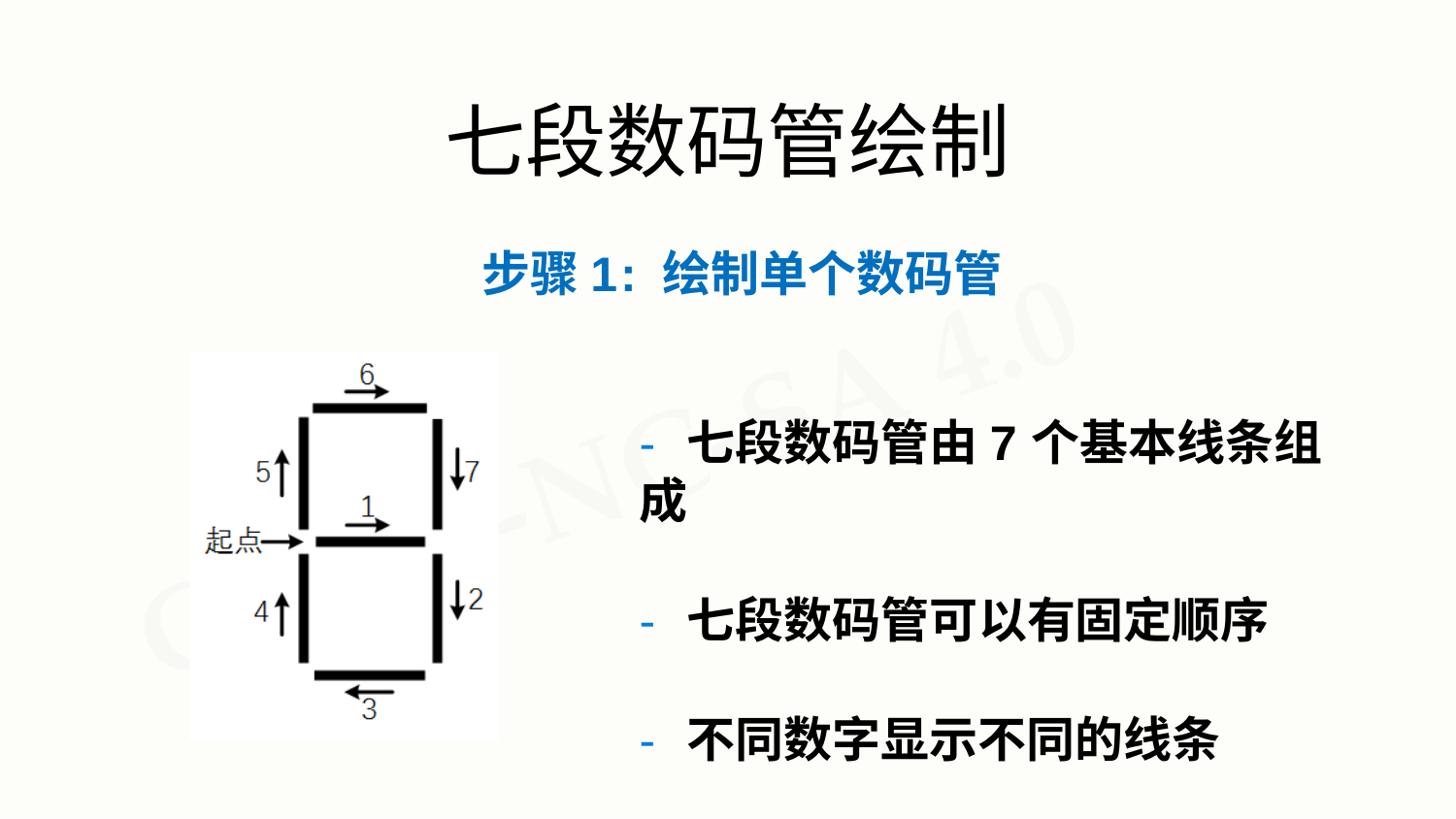

# 七段数码管绘制
步骤1: 绘制单个数码管

- 七段数码管由7个基本线条组成

- 七段数码管可以有固定顺序

- 不同数字显示不同的线条